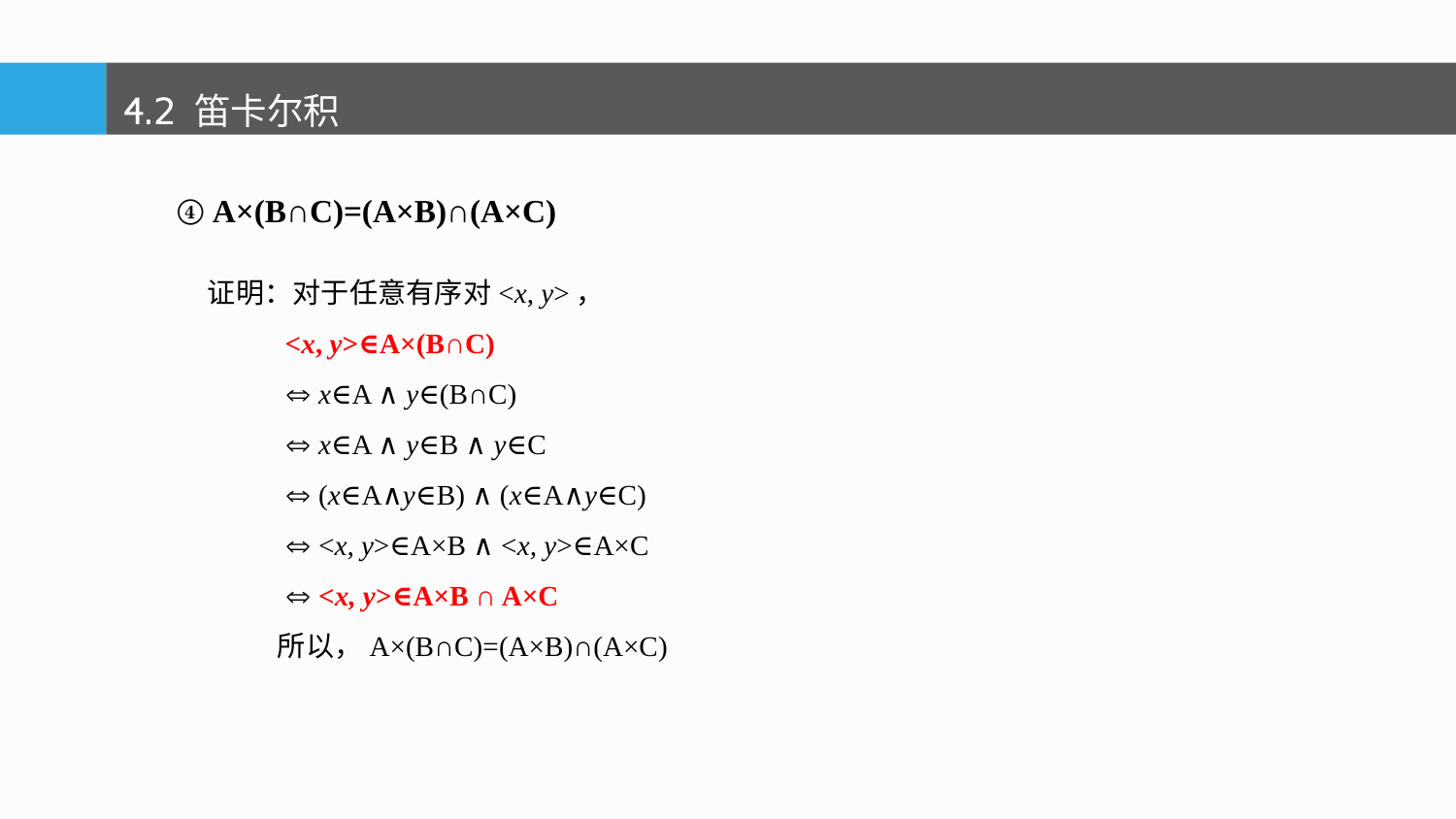

4.2 笛卡尔积

  ④ A×(B∩C)=(A×B)∩(A×C)

证明：对于任意有序对<x, y>，
           <x, y>∈A×(B∩C)
           ⇔ x∈A ∧ y∈(B∩C)
           ⇔ x∈A ∧ y∈B ∧ y∈C
           ⇔ (x∈A∧y∈B) ∧ (x∈A∧y∈C)
           ⇔ <x, y>∈A×B ∧ <x, y>∈A×C
           ⇔ <x, y>∈A×B ∩ A×C
          所以，A×(B∩C)=(A×B)∩(A×C)